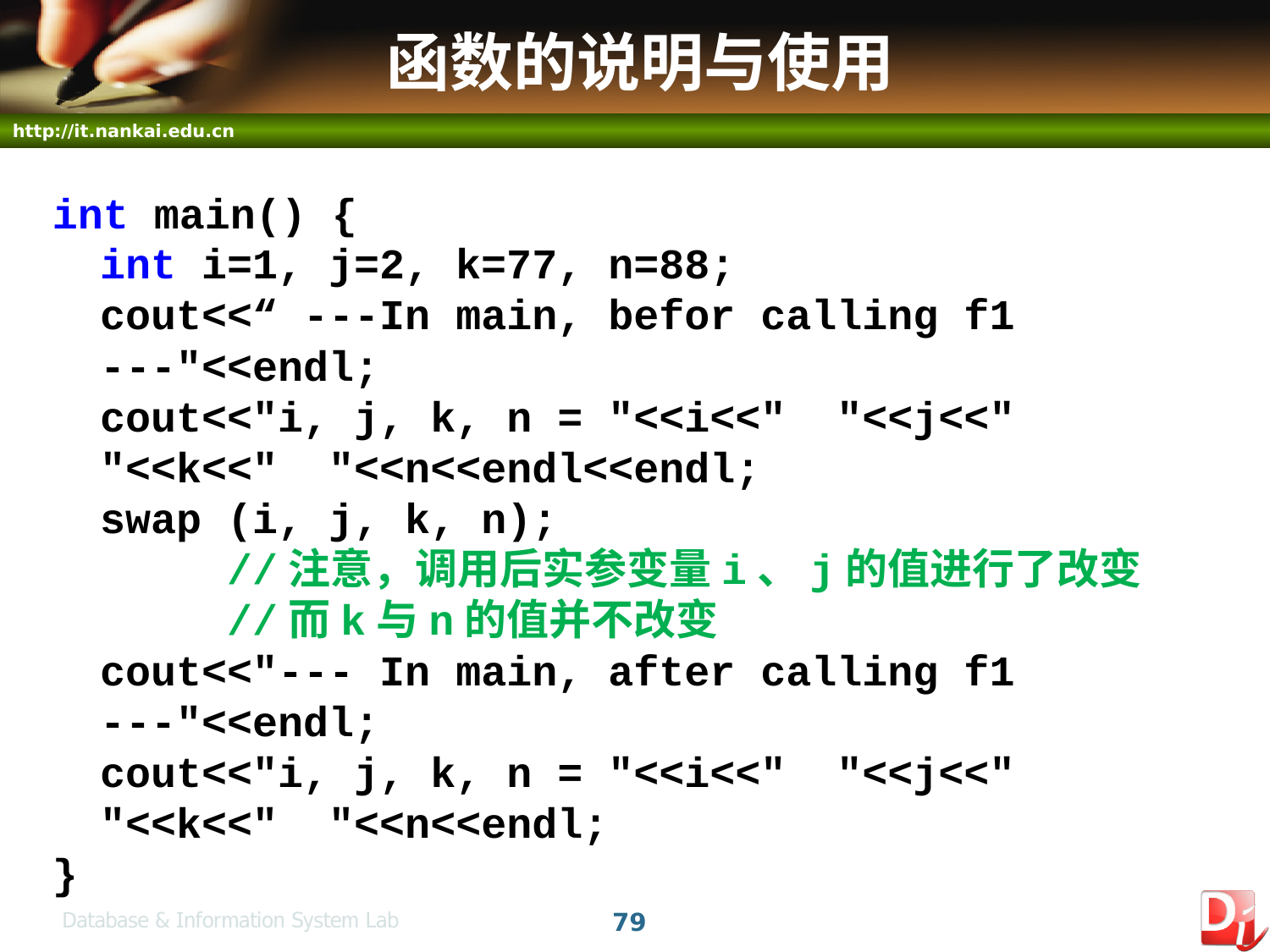

# 函数的说明与使用
int main() {
	int i=1, j=2, k=77, n=88;
	cout<<“ ---In main, befor calling f1 ---"<<endl;
	cout<<"i, j, k, n = "<<i<<"  "<<j<<"  "<<k<<"  "<<n<<endl<<endl;
	swap (i, j, k, n);
		//注意，调用后实参变量i、j的值进行了改变
		//而k与n的值并不改变
	cout<<"--- In main, after calling f1 ---"<<endl;
	cout<<"i, j, k, n = "<<i<<"  "<<j<<"  "<<k<<"  "<<n<<endl;
}
79
Database & Information System Lab